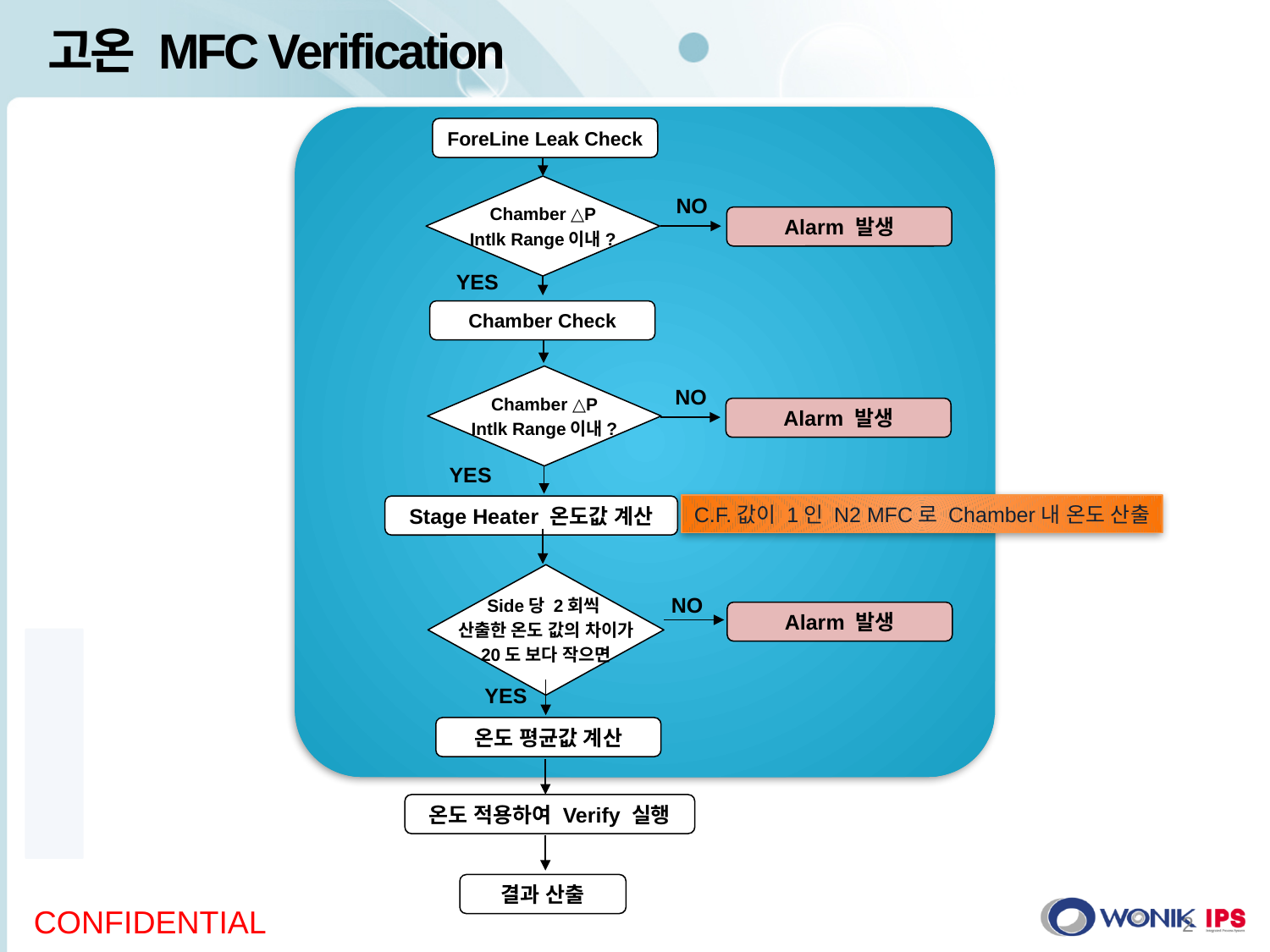

# 고온 MFC Verification

ForeLine Leak Check
Chamber △P
Intlk Range이내?
NO
Alarm 발생
YES
Chamber Check
Chamber △P
Intlk Range이내?
NO
Alarm 발생
YES
C.F.값이 1인 N2 MFC로 Chamber내 온도 산출
Stage Heater 온도값 계산
Side당 2회씩
산출한 온도 값의 차이가
20도 보다 작으면
NO
Alarm 발생

YES
온도 평균값 계산
온도 적용하여 Verify 실행
결과 산출
2